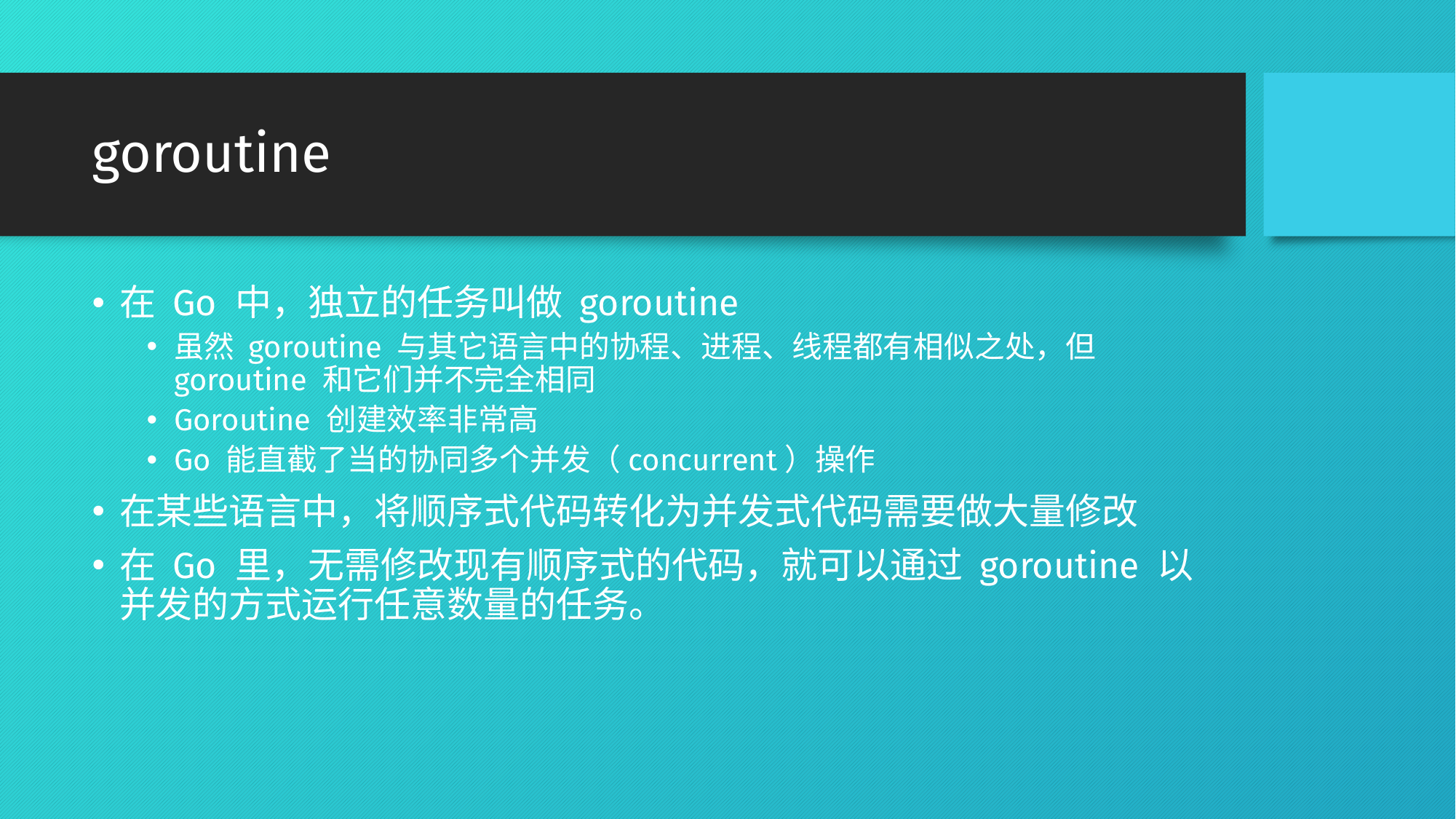

# goroutine
在 Go 中，独立的任务叫做 goroutine
虽然 goroutine 与其它语言中的协程、进程、线程都有相似之处，但 goroutine 和它们并不完全相同
Goroutine 创建效率非常高
Go 能直截了当的协同多个并发（concurrent）操作
在某些语言中，将顺序式代码转化为并发式代码需要做大量修改
在 Go 里，无需修改现有顺序式的代码，就可以通过 goroutine 以并发的方式运行任意数量的任务。